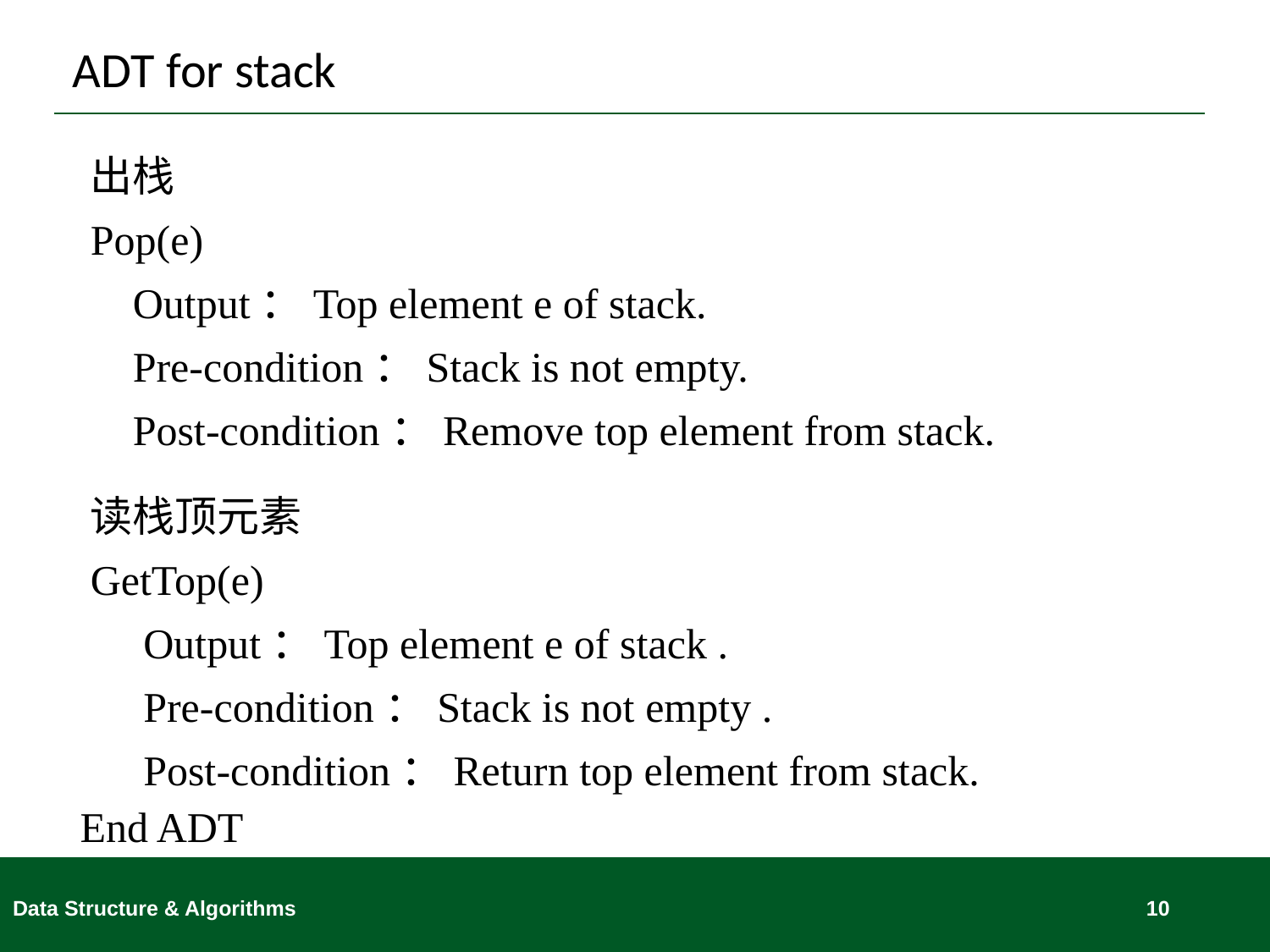

# ADT for stack
出栈
Pop(e)
    Output：Top element e of stack.
    Pre-condition：Stack is not empty.
    Post-condition：Remove top element from stack.
读栈顶元素
GetTop(e)
     Output：Top element e of stack .
     Pre-condition：Stack is not empty .
     Post-condition：Return top element from stack.
End ADT
Data Structure & Algorithms
10